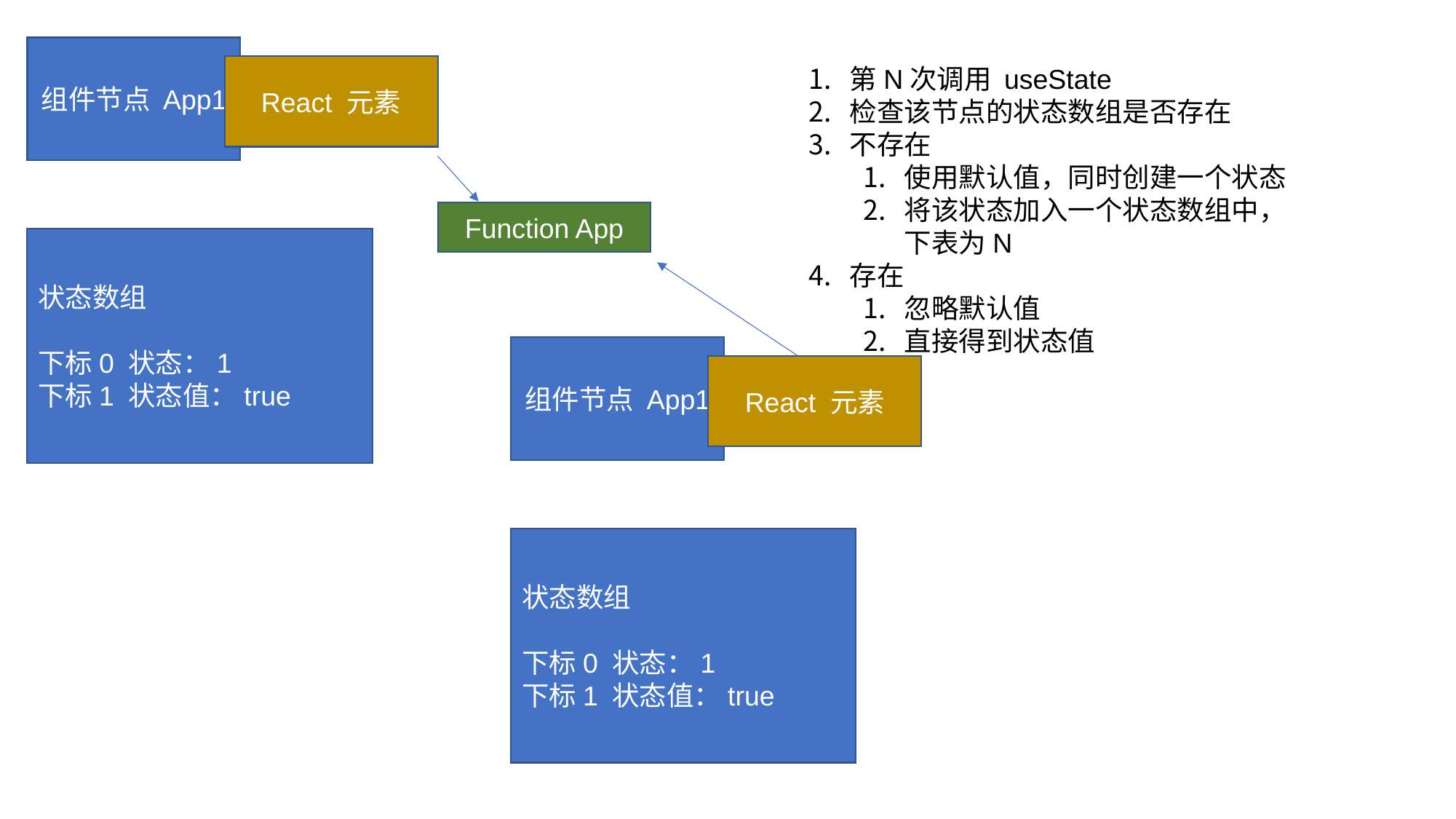

组件节点 App1
React 元素
第N次调用 useState
检查该节点的状态数组是否存在
不存在
使用默认值，同时创建一个状态
将该状态加入一个状态数组中，下表为N
存在
忽略默认值
直接得到状态值

Function App
状态数组

下标0 状态：1
下标1 状态值：true
组件节点 App1
React 元素
状态数组

下标0 状态：1
下标1 状态值：true